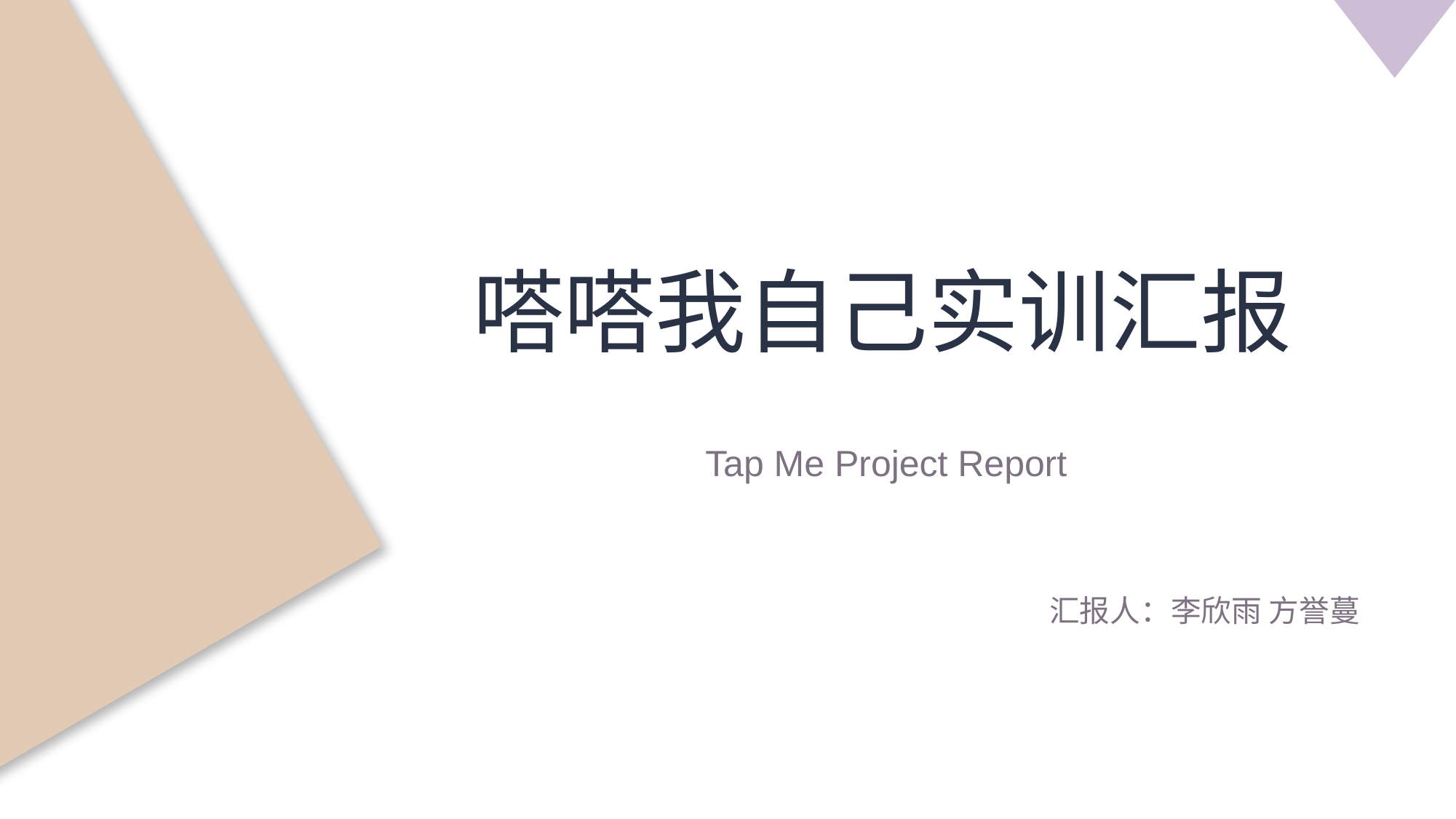

嗒嗒我自己实训汇报
Tap Me Project Report
汇报人：李欣雨 方誉蔓